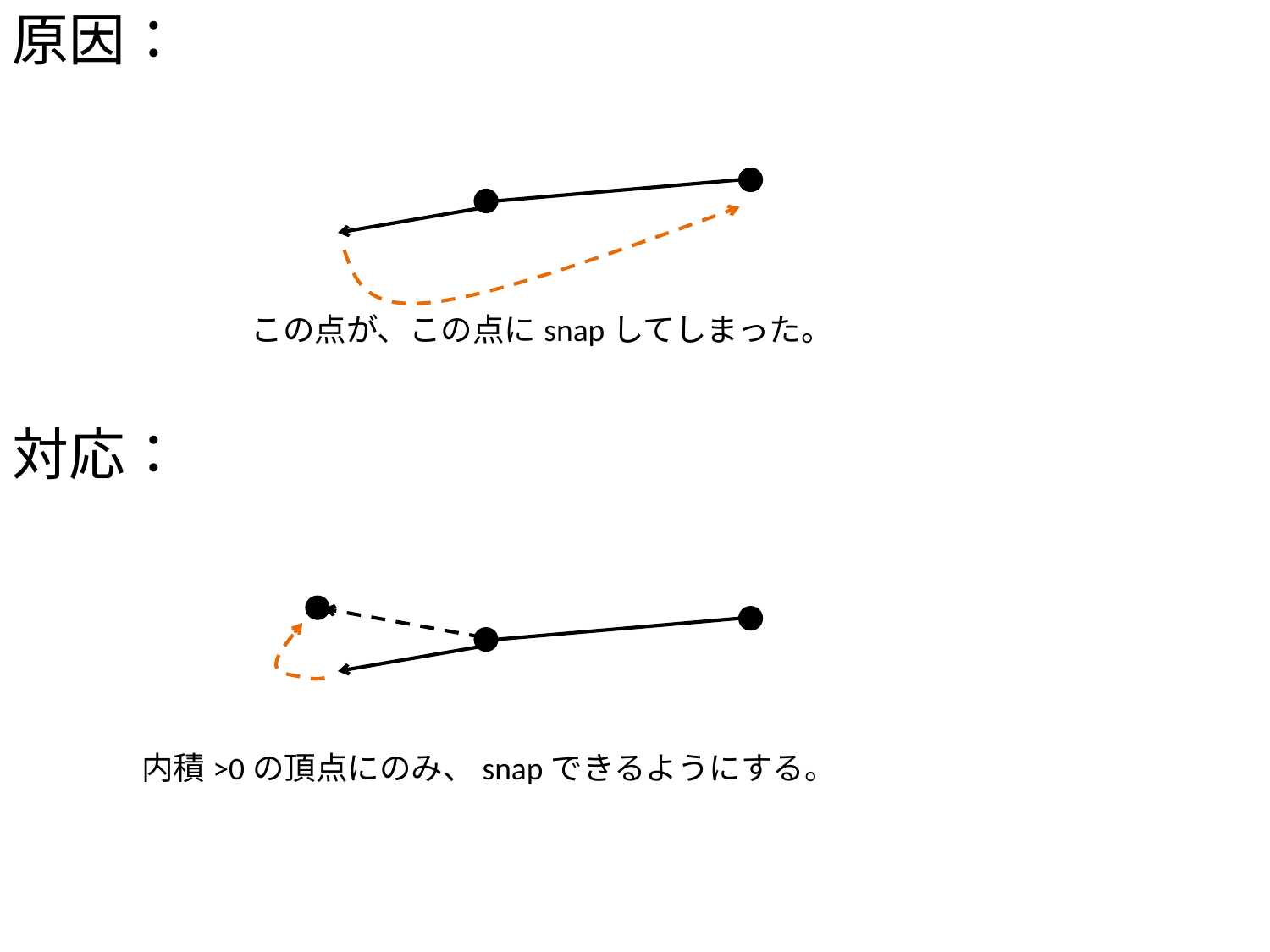

原因：

この点が、この点にsnapしてしまった。
対応：

内積>0の頂点にのみ、snapできるようにする。